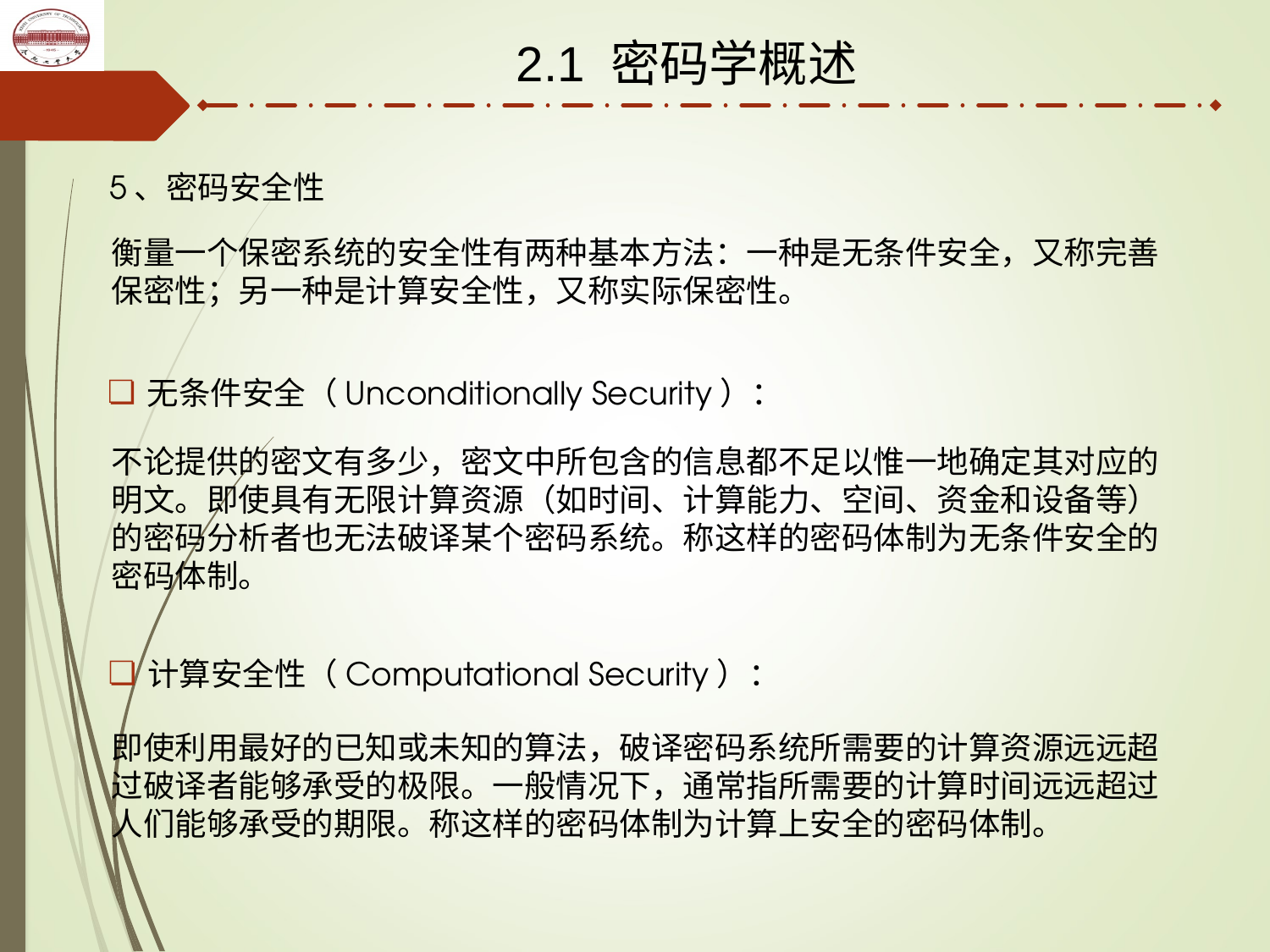

2.1 密码学概述
5、密码安全性
衡量一个保密系统的安全性有两种基本方法：一种是无条件安全，又称完善保密性；另一种是计算安全性，又称实际保密性。
无条件安全（Unconditionally Security）：
不论提供的密文有多少，密文中所包含的信息都不足以惟一地确定其对应的明文。即使具有无限计算资源（如时间、计算能力、空间、资金和设备等）的密码分析者也无法破译某个密码系统。称这样的密码体制为无条件安全的密码体制。
计算安全性（Computational Security）：
即使利用最好的已知或未知的算法，破译密码系统所需要的计算资源远远超过破译者能够承受的极限。一般情况下，通常指所需要的计算时间远远超过人们能够承受的期限。称这样的密码体制为计算上安全的密码体制。